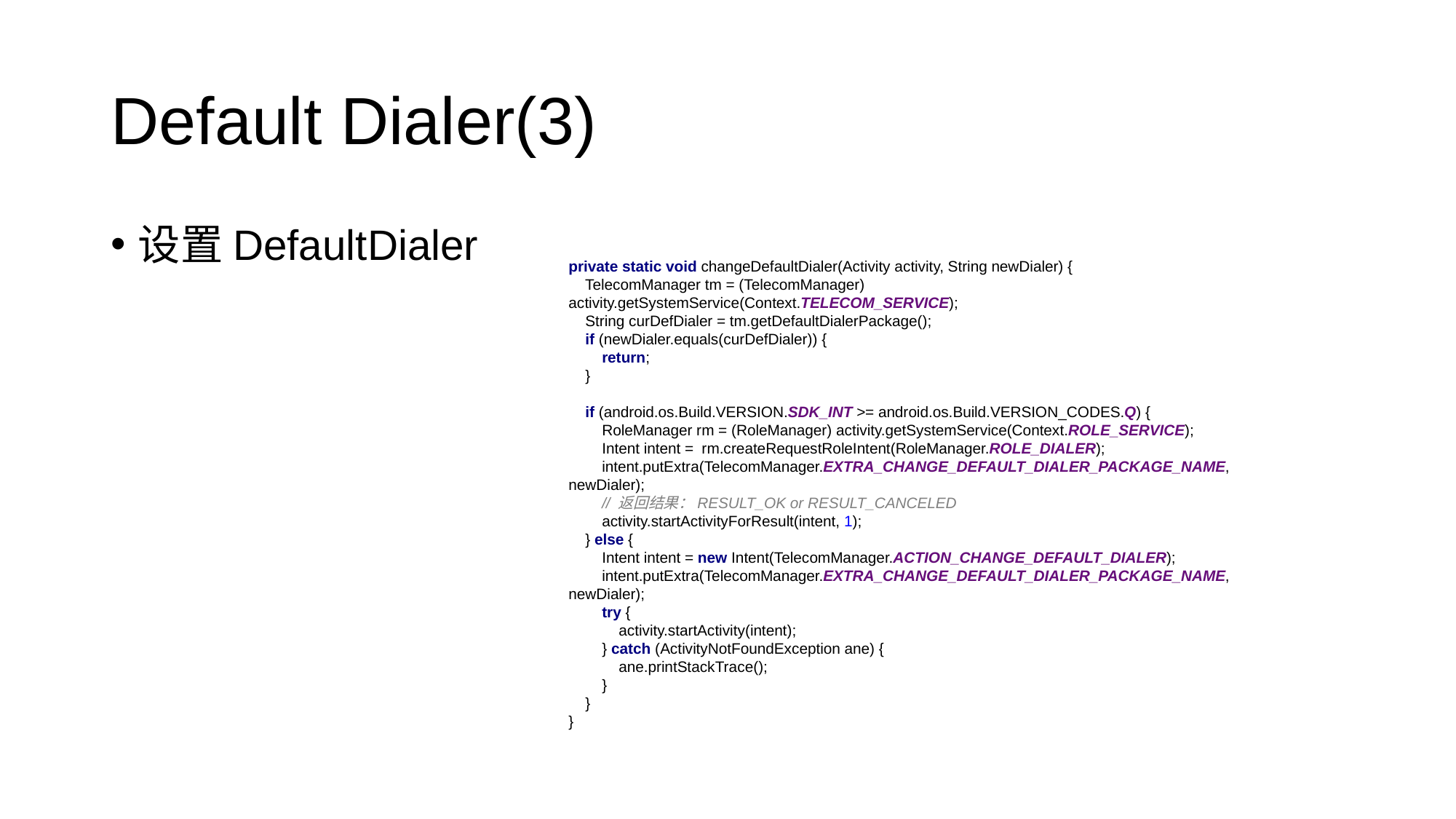

# Default Dialer(3)
设置DefaultDialer
private static void changeDefaultDialer(Activity activity, String newDialer) {
    TelecomManager tm = (TelecomManager)   activity.getSystemService(Context.TELECOM_SERVICE);
    String curDefDialer = tm.getDefaultDialerPackage();
    if (newDialer.equals(curDefDialer)) {
        return;
    }
    if (android.os.Build.VERSION.SDK_INT >= android.os.Build.VERSION_CODES.Q) {
        RoleManager rm = (RoleManager) activity.getSystemService(Context.ROLE_SERVICE);
        Intent intent =  rm.createRequestRoleIntent(RoleManager.ROLE_DIALER);
        intent.putExtra(TelecomManager.EXTRA_CHANGE_DEFAULT_DIALER_PACKAGE_NAME, newDialer);
        // 返回结果：RESULT_OK or RESULT_CANCELED
        activity.startActivityForResult(intent, 1);
    } else {
        Intent intent = new Intent(TelecomManager.ACTION_CHANGE_DEFAULT_DIALER);
        intent.putExtra(TelecomManager.EXTRA_CHANGE_DEFAULT_DIALER_PACKAGE_NAME, newDialer);
        try {
            activity.startActivity(intent);
        } catch (ActivityNotFoundException ane) {
            ane.printStackTrace();
        }
    }
}